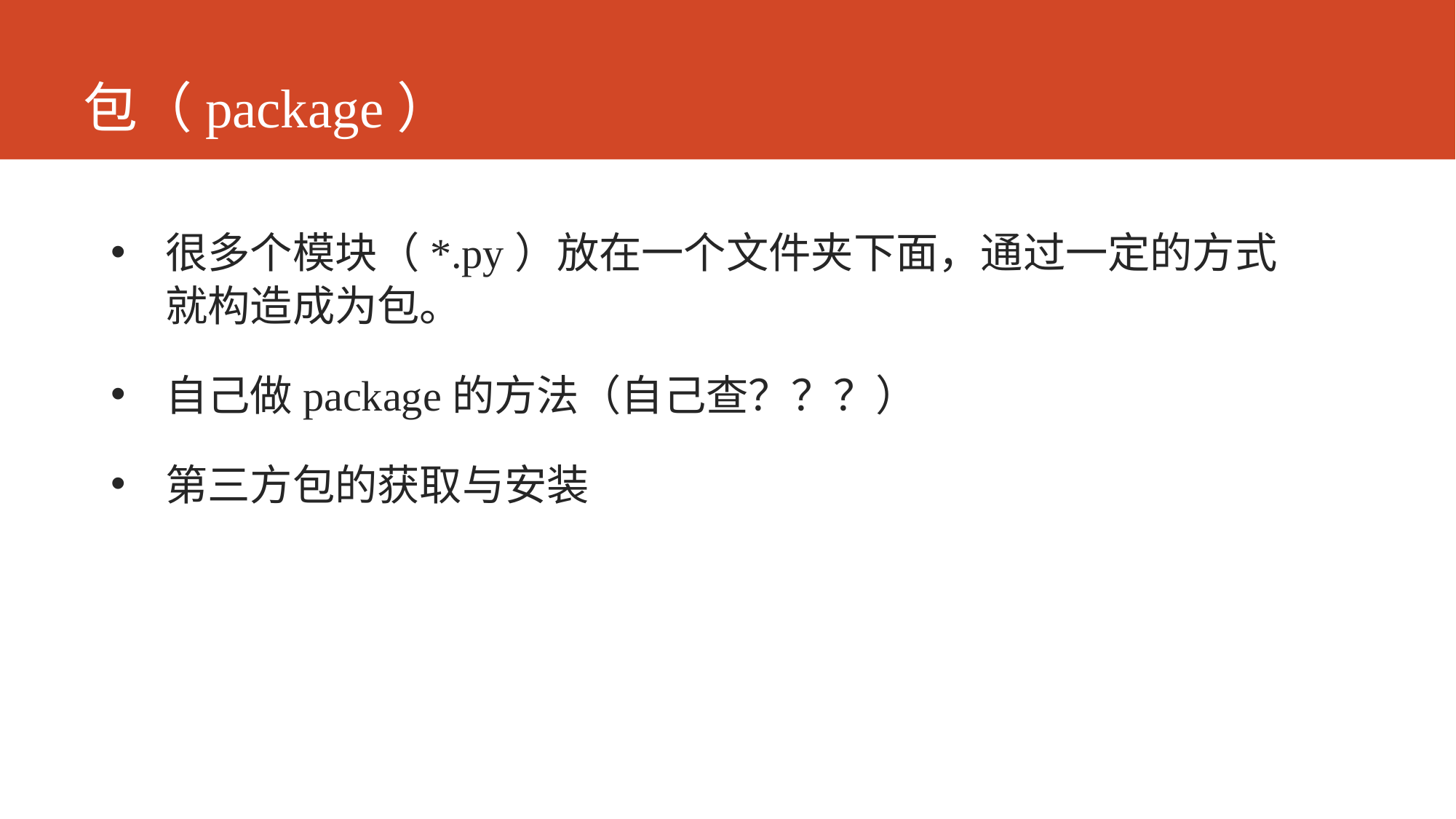

# 包（package）
很多个模块（*.py）放在一个文件夹下面，通过一定的方式就构造成为包。
自己做package的方法（自己查？？？）
第三方包的获取与安装